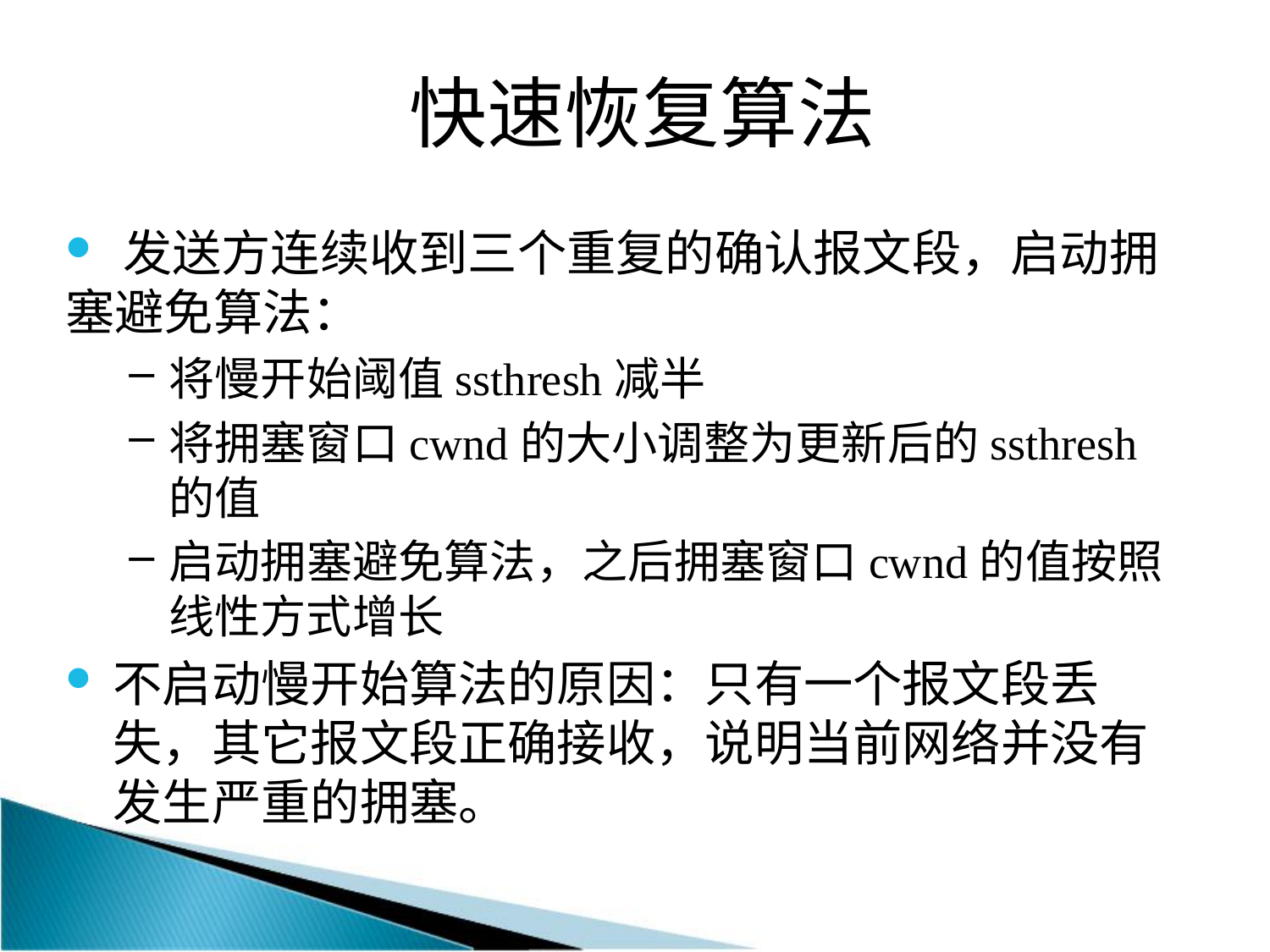

# 快速恢复算法
 发送方连续收到三个重复的确认报文段，启动拥塞避免算法：
将慢开始阈值ssthresh减半
将拥塞窗口cwnd的大小调整为更新后的ssthresh的值
启动拥塞避免算法，之后拥塞窗口cwnd的值按照线性方式增长
不启动慢开始算法的原因：只有一个报文段丢失，其它报文段正确接收，说明当前网络并没有发生严重的拥塞。